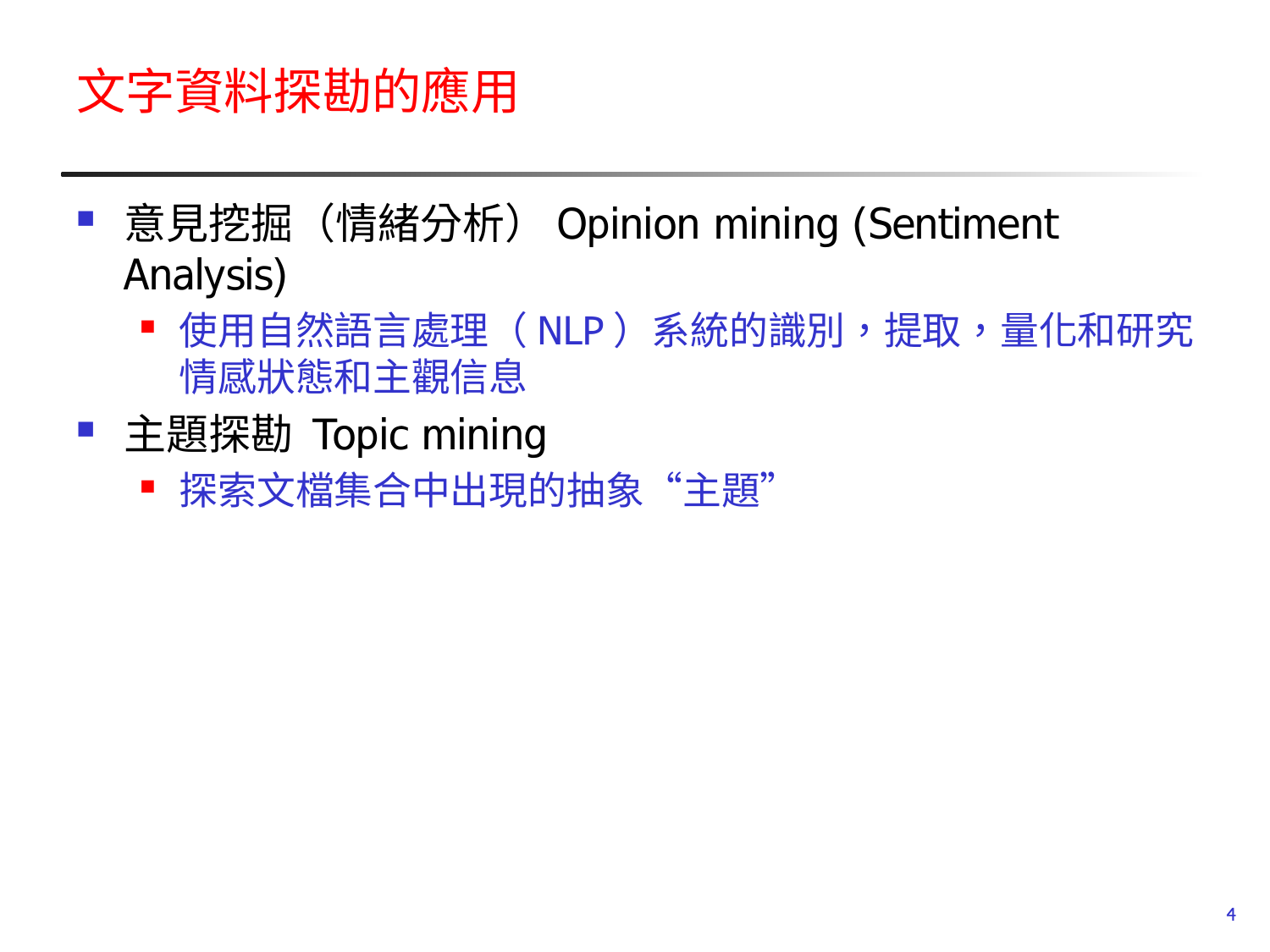

# 文字資料探勘的應用
意見挖掘（情緒分析）Opinion mining (Sentiment Analysis)
使用自然語言處理（NLP）系統的識別，提取，量化和研究情感狀態和主觀信息
主題探勘 Topic mining
探索文檔集合中出現的抽象“主題”
4